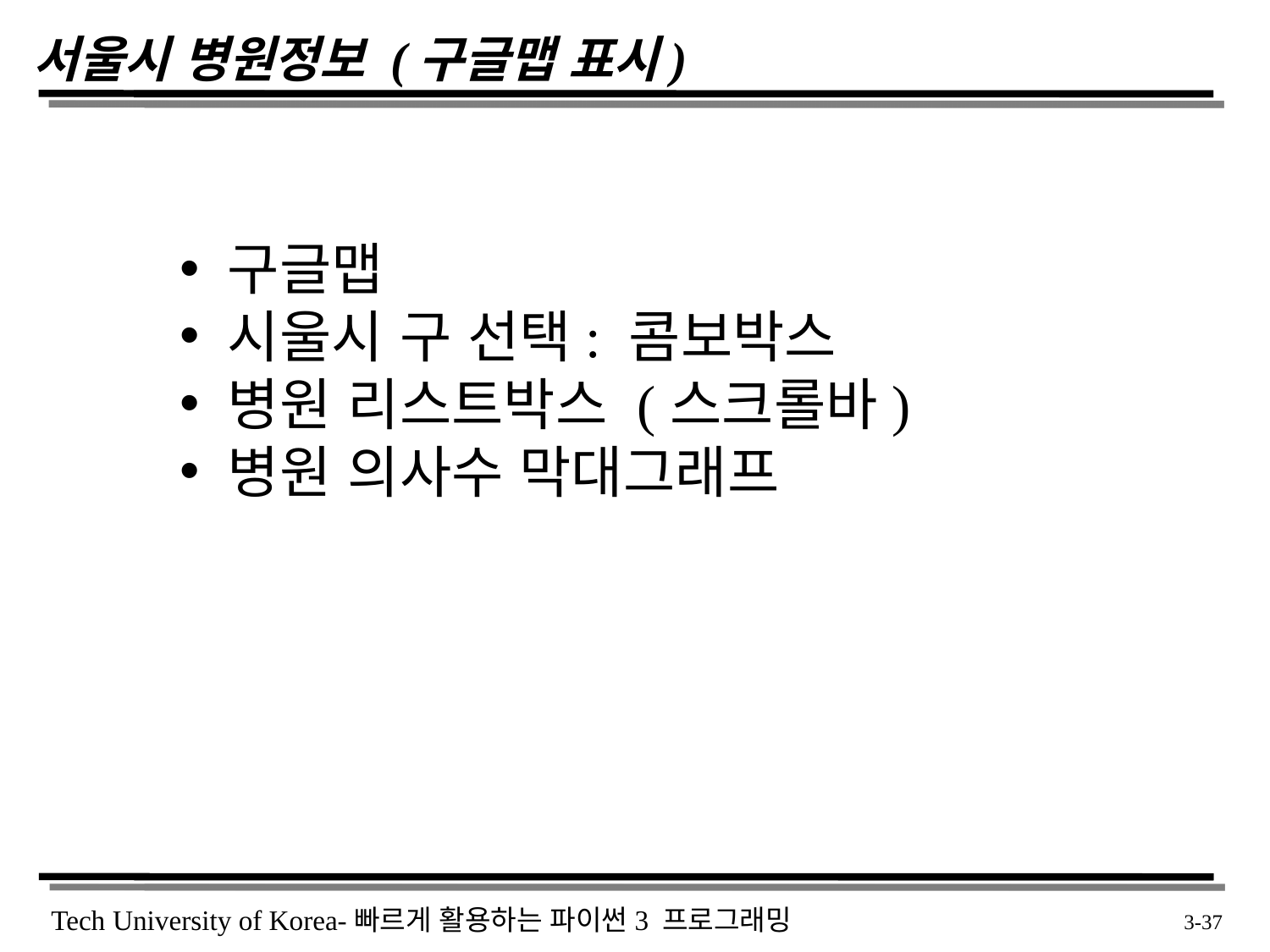

# 서울시 병원정보 (구글맵 표시)
구글맵
시울시 구 선택: 콤보박스
병원 리스트박스 (스크롤바)
병원 의사수 막대그래프
 3-37